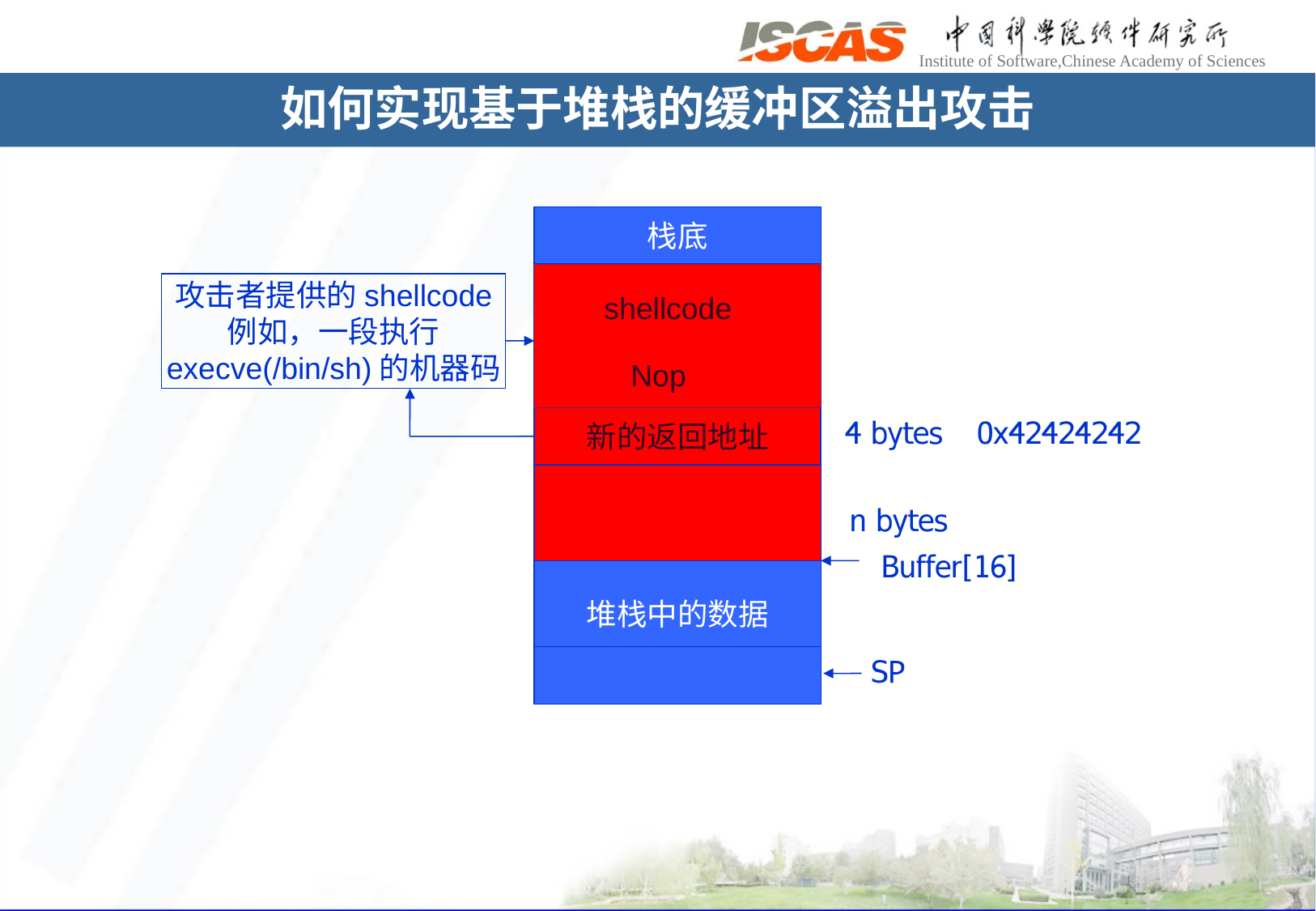

如何实现基于堆栈的缓冲区溢出攻击
栈底

攻击者提供的shellcode
例如，一段执行
execve(/bin/sh)的机器码
shellcode

Nop

新的返回地址
4 bytes
0x42424242

n bytes
堆栈中的数据
Buffer[16]

SP